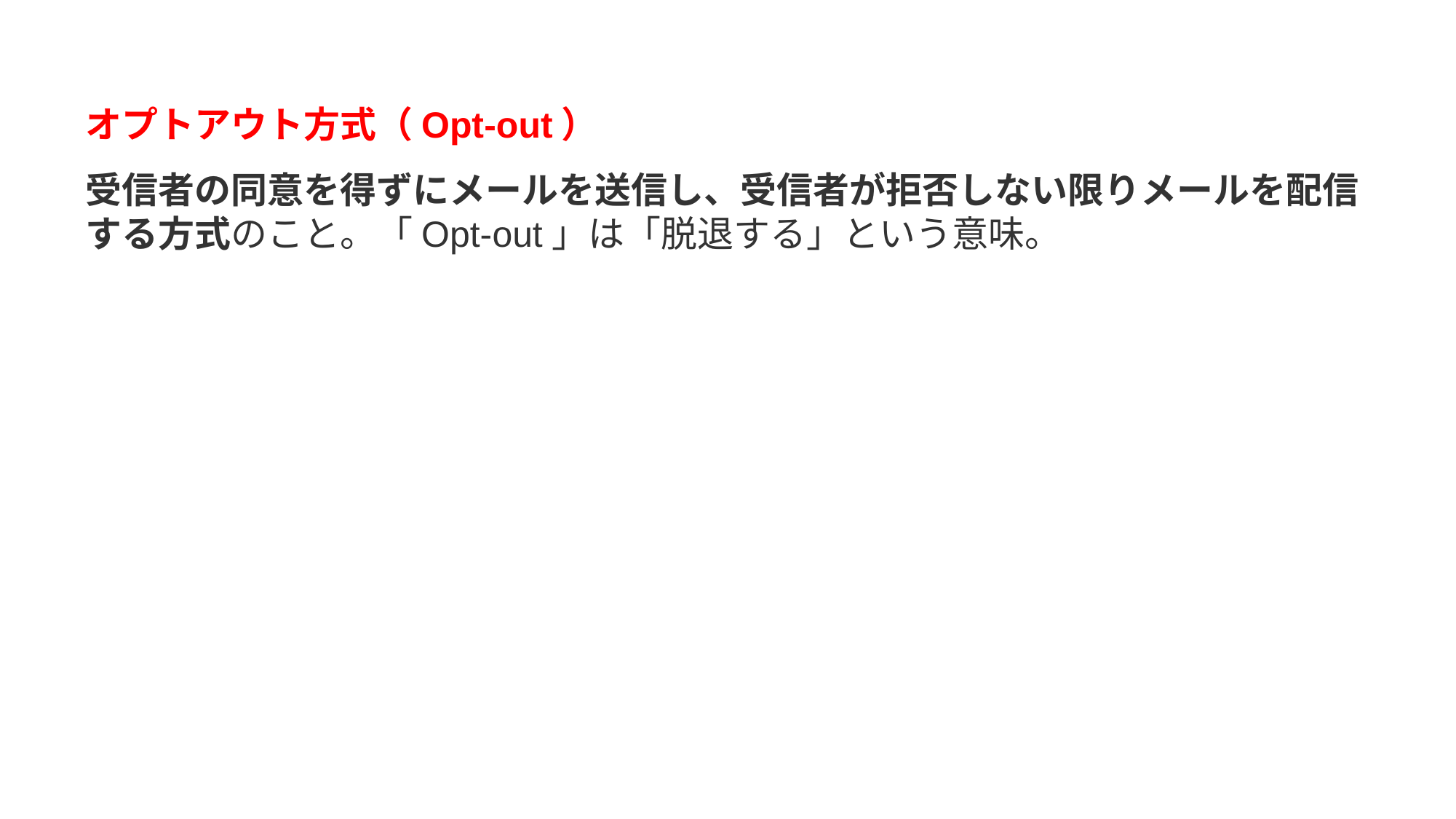

オプトアウト方式（Opt-out）

受信者の同意を得ずにメールを送信し、受信者が拒否しない限りメールを配信する方式のこと。「Opt-out」は「脱退する」という意味。